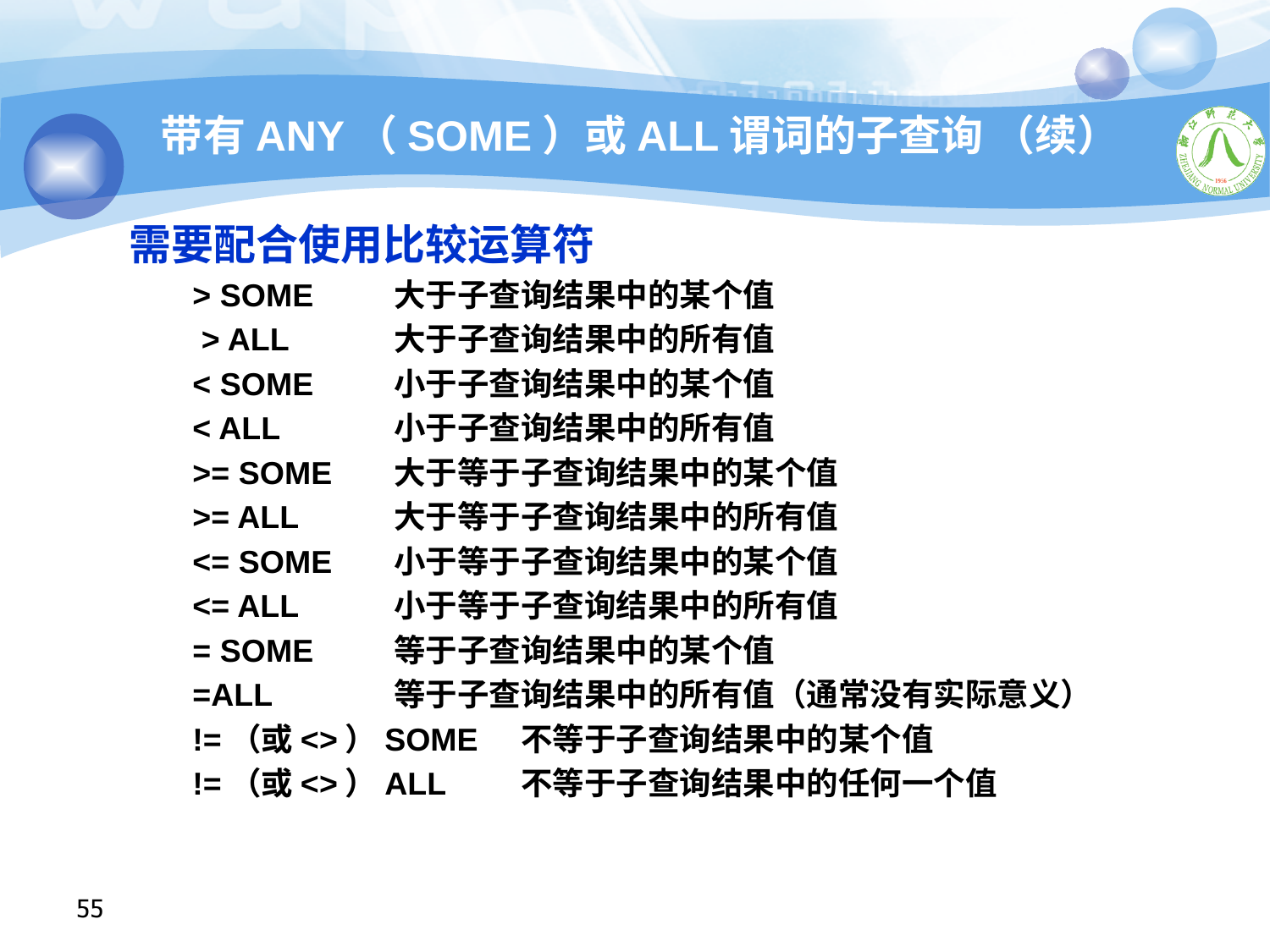

# 带有ANY（SOME）或ALL谓词的子查询 （续）
需要配合使用比较运算符
> SOME	大于子查询结果中的某个值
 > ALL	大于子查询结果中的所有值
< SOME	小于子查询结果中的某个值
< ALL	小于子查询结果中的所有值
>= SOME	大于等于子查询结果中的某个值
>= ALL	大于等于子查询结果中的所有值
<= SOME	小于等于子查询结果中的某个值
<= ALL	小于等于子查询结果中的所有值
= SOME	等于子查询结果中的某个值
=ALL	等于子查询结果中的所有值（通常没有实际意义）
!=（或<>）SOME	不等于子查询结果中的某个值
!=（或<>）ALL	不等于子查询结果中的任何一个值
55